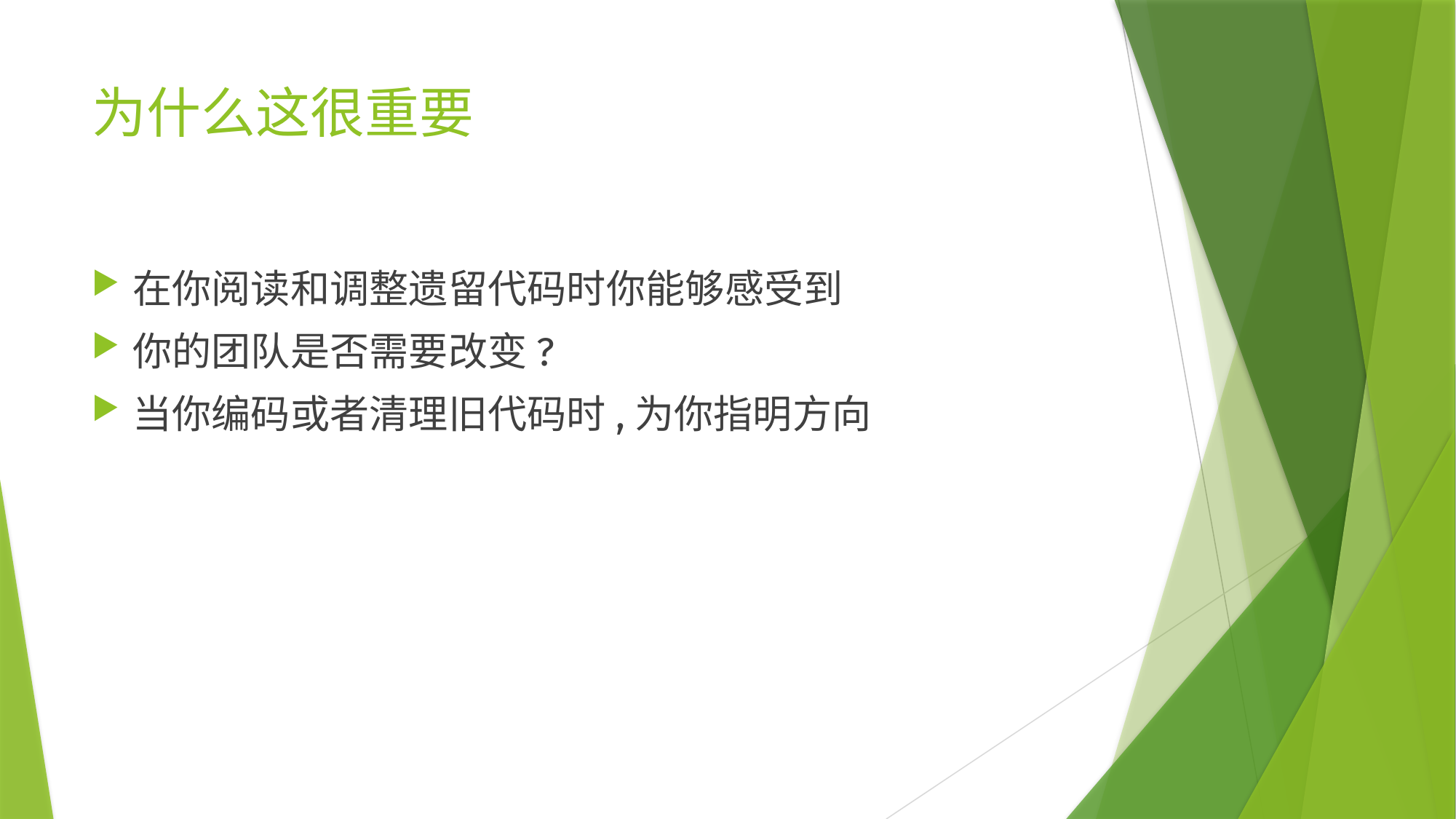

# 为什么这很重要
在你阅读和调整遗留代码时你能够感受到
你的团队是否需要改变?
当你编码或者清理旧代码时,为你指明方向